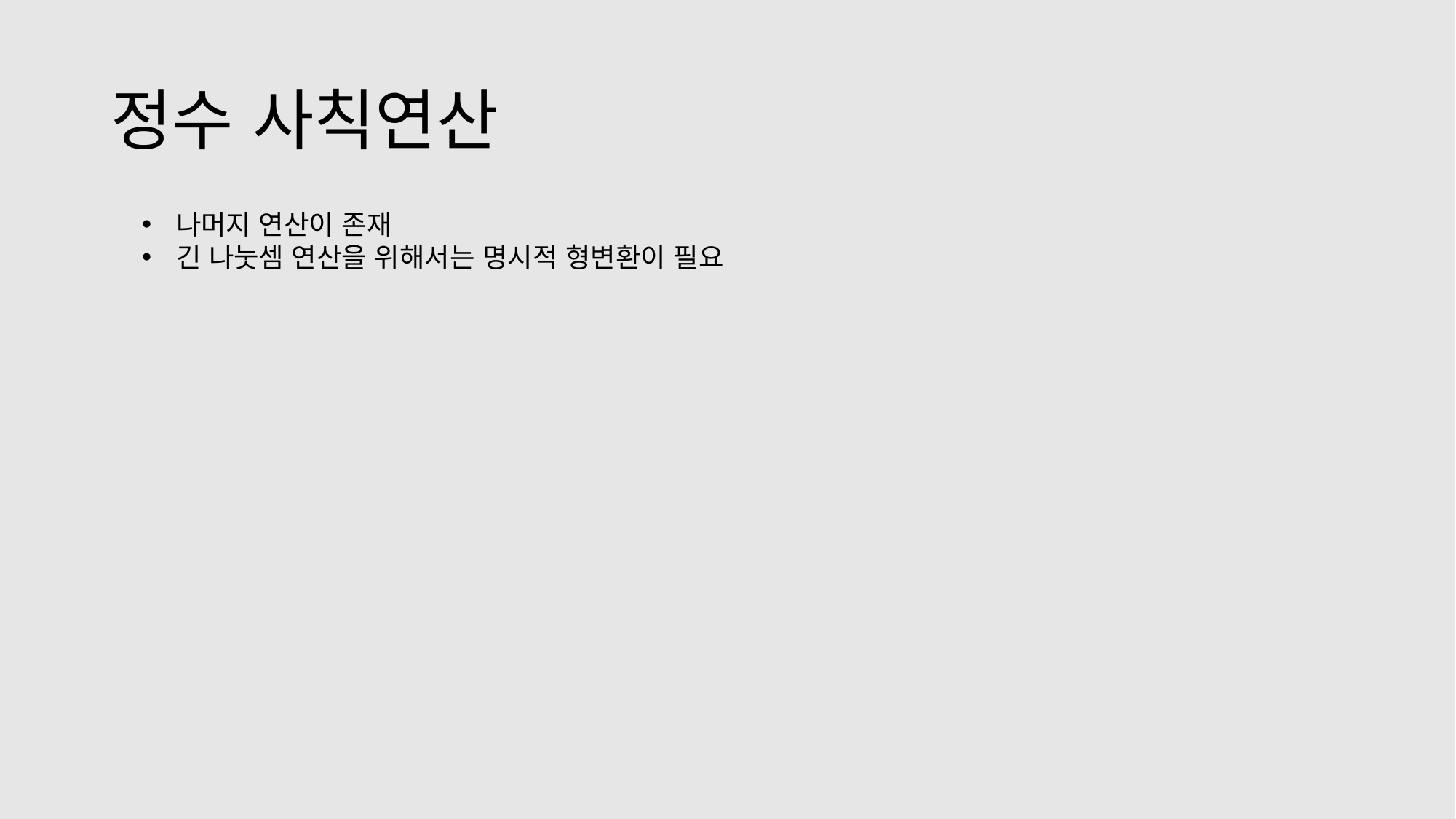

# 정수 사칙연산
나머지 연산이 존재
긴 나눗셈 연산을 위해서는 명시적 형변환이 필요